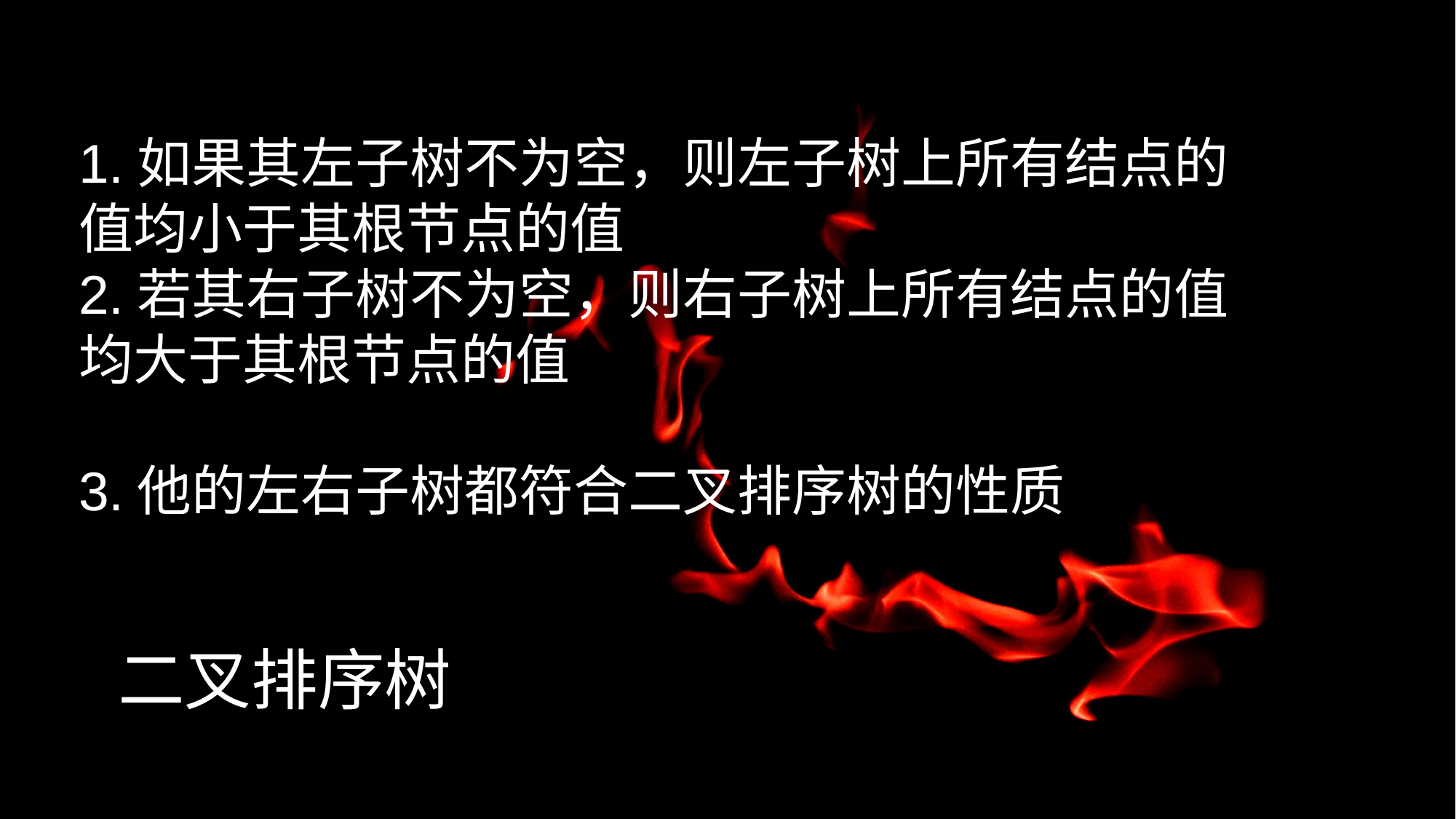

1.如果其左子树不为空，则左子树上所有结点的值均小于其根节点的值
2.若其右子树不为空，则右子树上所有结点的值均大于其根节点的值

3.他的左右子树都符合二叉排序树的性质
二叉排序树